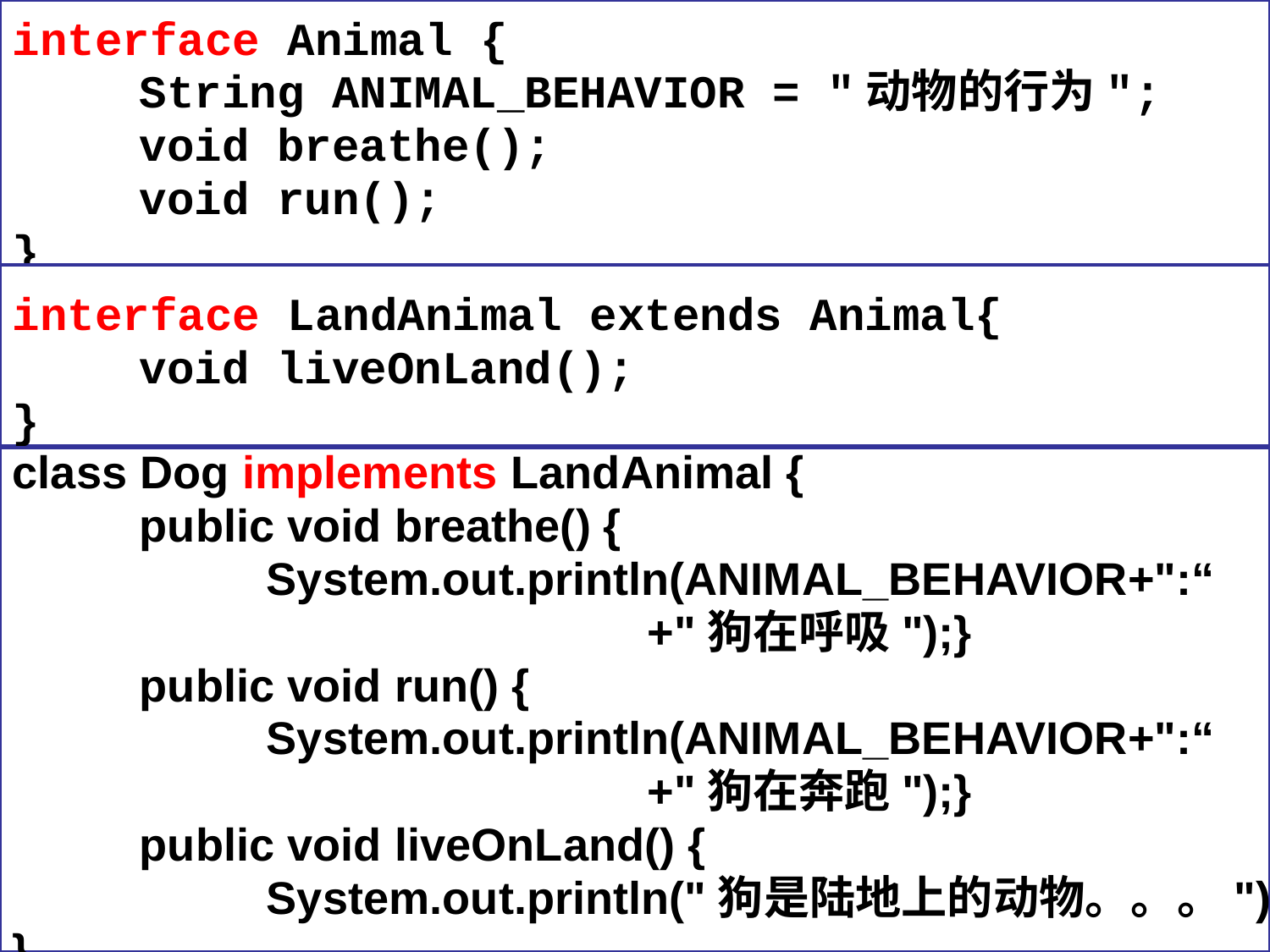

interface Animal {
	String ANIMAL_BEHAVIOR = "动物的行为";
	void breathe();
	void run();
}
interface LandAnimal extends Animal{
	void liveOnLand();
}
class Dog implements LandAnimal {
	public void breathe() {
		System.out.println(ANIMAL_BEHAVIOR+":“
					+"狗在呼吸");}
	public void run() {
		System.out.println(ANIMAL_BEHAVIOR+":“
					+"狗在奔跑");}
	public void liveOnLand() {
		System.out.println("狗是陆地上的动物。。。");}
}